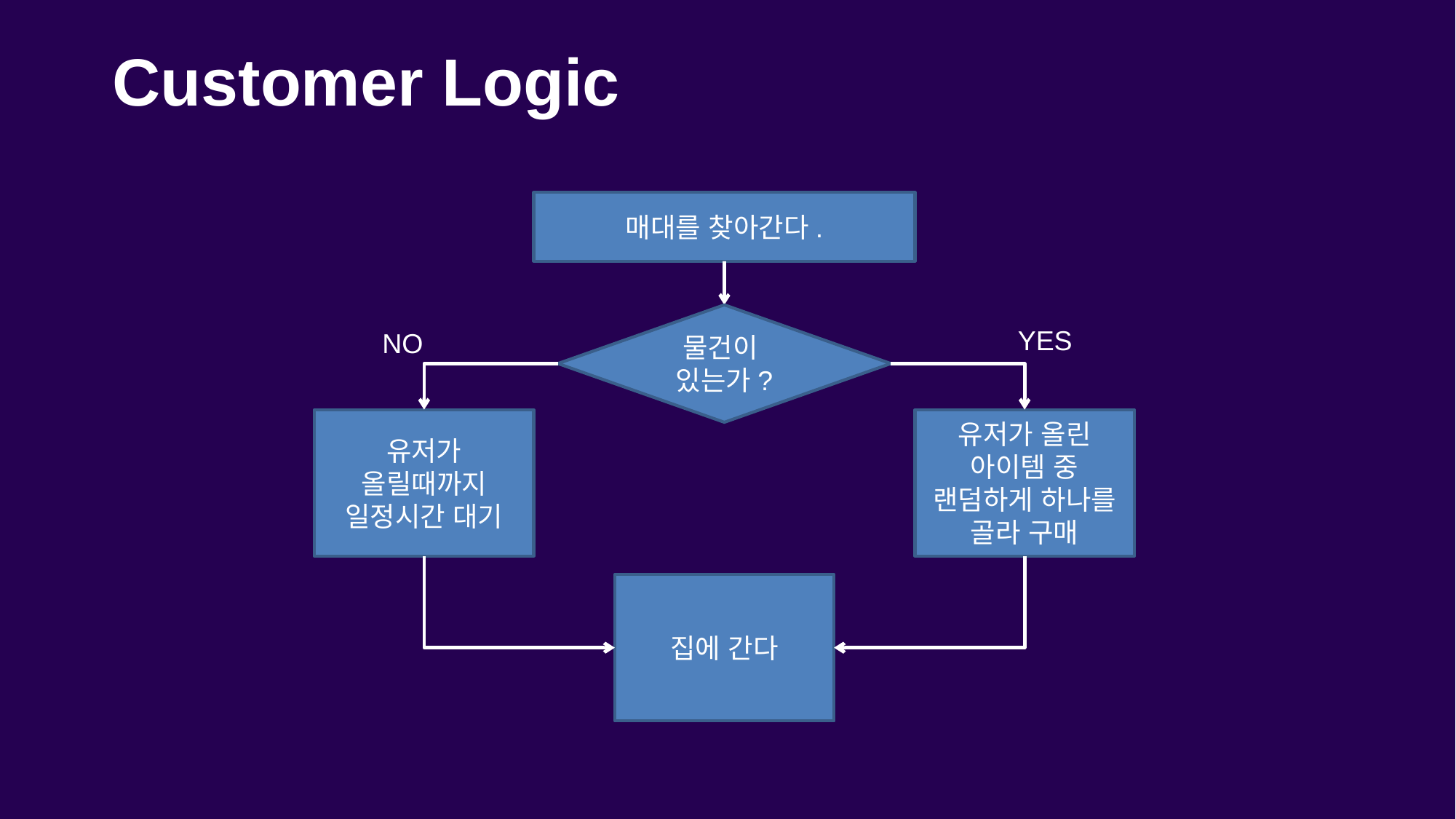

# Customer Logic
매대를 찾아간다.
물건이
있는가?
YES
NO
유저가 올릴때까지 일정시간 대기
유저가 올린 아이템 중 랜덤하게 하나를 골라 구매
집에 간다